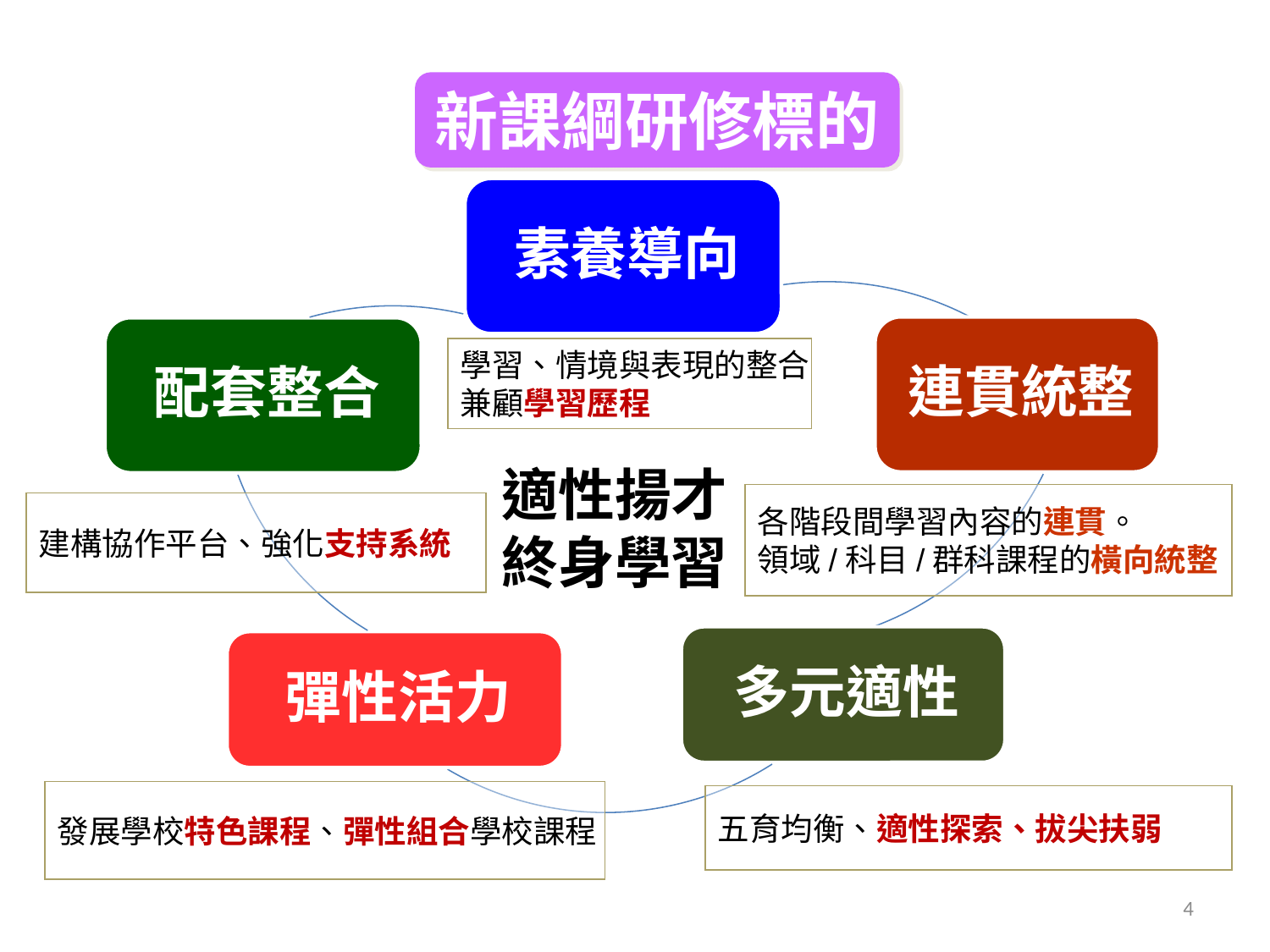

新課綱研修標的
素養導向
連貫統整
多元適性
彈性活力
配套整合
學習、情境與表現的整合
兼顧學習歷程
適性揚才
終身學習
各階段間學習內容的連貫。
領域/科目/群科課程的橫向統整
建構協作平台、強化支持系統
發展學校特色課程、彈性組合學校課程
五育均衡、適性探索、拔尖扶弱
4
4